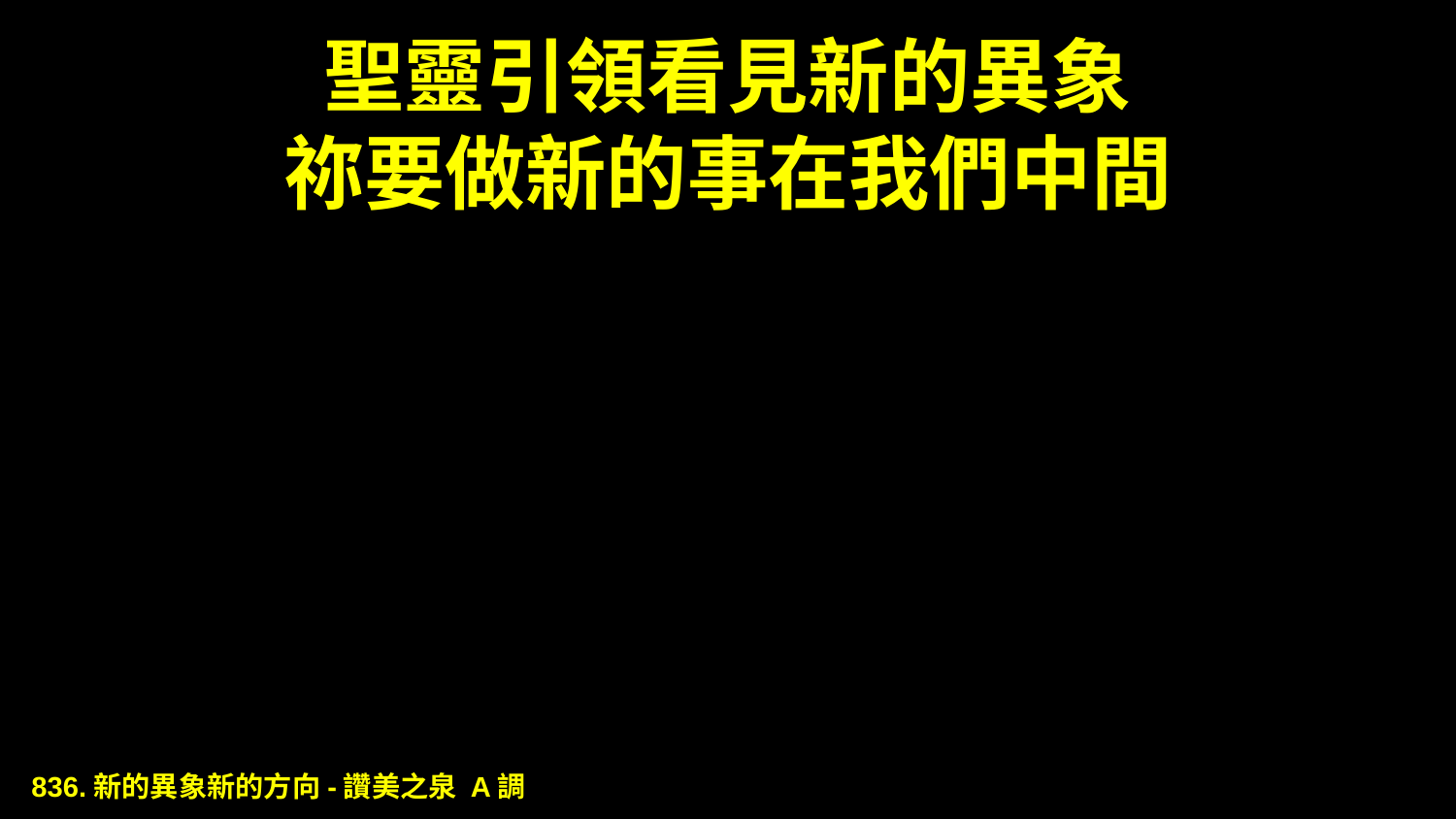

# 聖靈引領看見新的異象 祢要做新的事在我們中間
836.新的異象新的方向-讚美之泉 A調